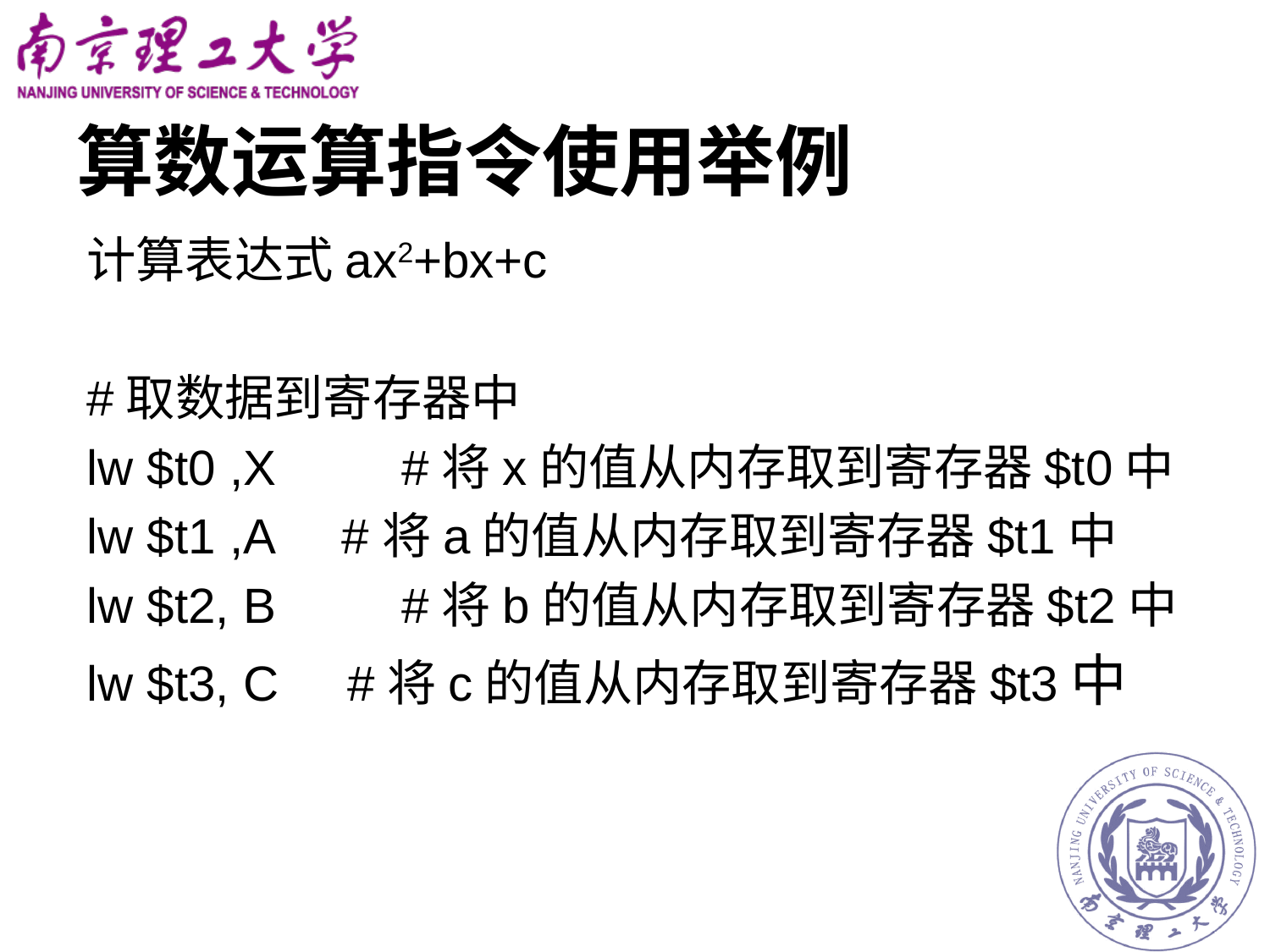

# 算数运算指令使用举例
计算表达式ax2+bx+c

#取数据到寄存器中
lw $t0 ,X 	 #将x的值从内存取到寄存器$t0中
lw $t1 ,A     #将a的值从内存取到寄存器$t1中
lw $t2, B 	 #将b的值从内存取到寄存器$t2中
lw $t3, C     #将c的值从内存取到寄存器$t3中